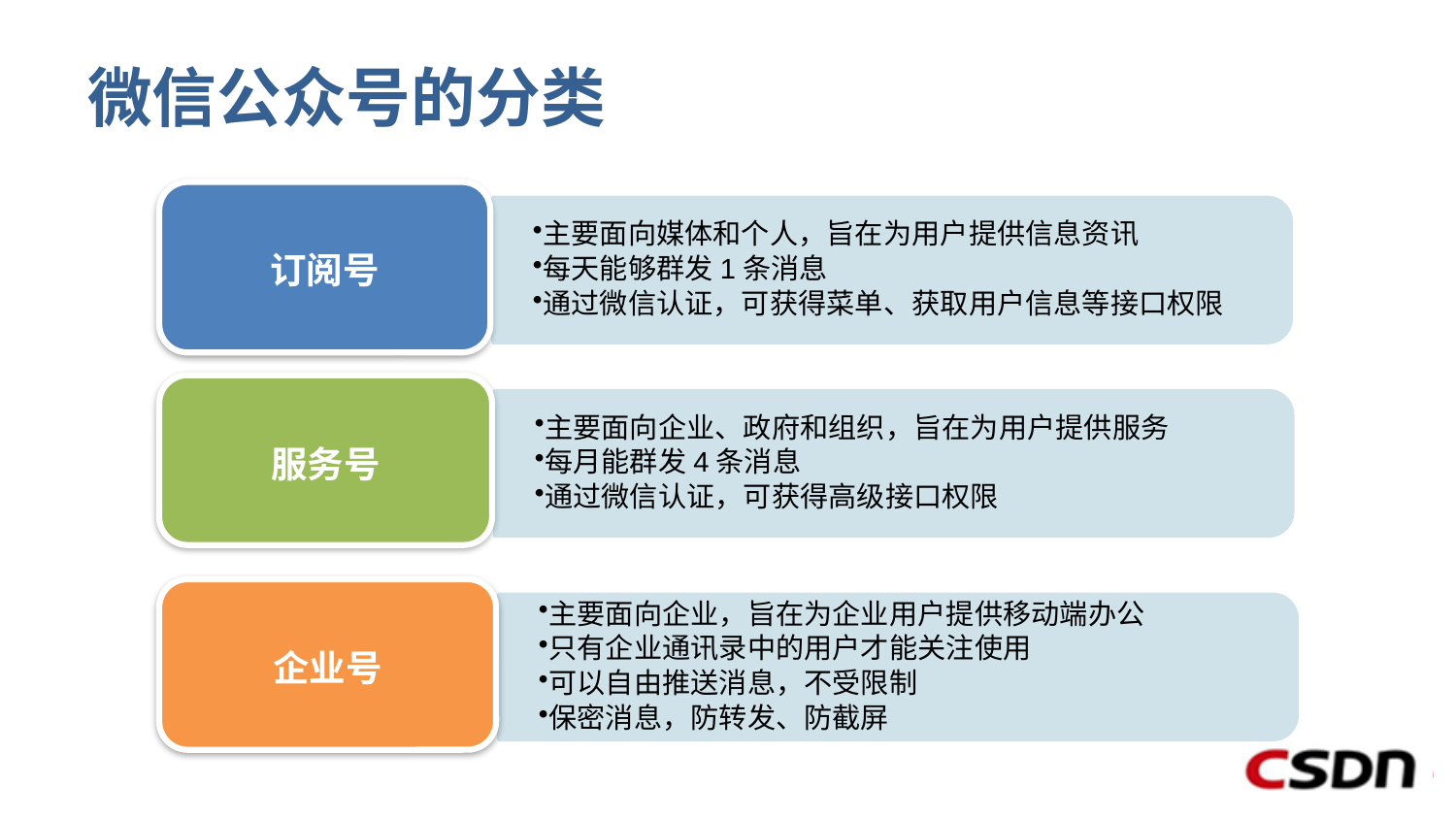

# 微信公众号的分类

订阅号

主要面向媒体和个人，旨在为用户提供信息资讯
每天能够群发1条消息
通过微信认证，可获得菜单、获取用户信息等接口权限

服务号

主要面向企业、政府和组织，旨在为用户提供服务
每月能群发4条消息
通过微信认证，可获得高级接口权限

企业号

主要面向企业，旨在为企业用户提供移动端办公
只有企业通讯录中的用户才能关注使用
可以自由推送消息，不受限制
保密消息，防转发、防截屏